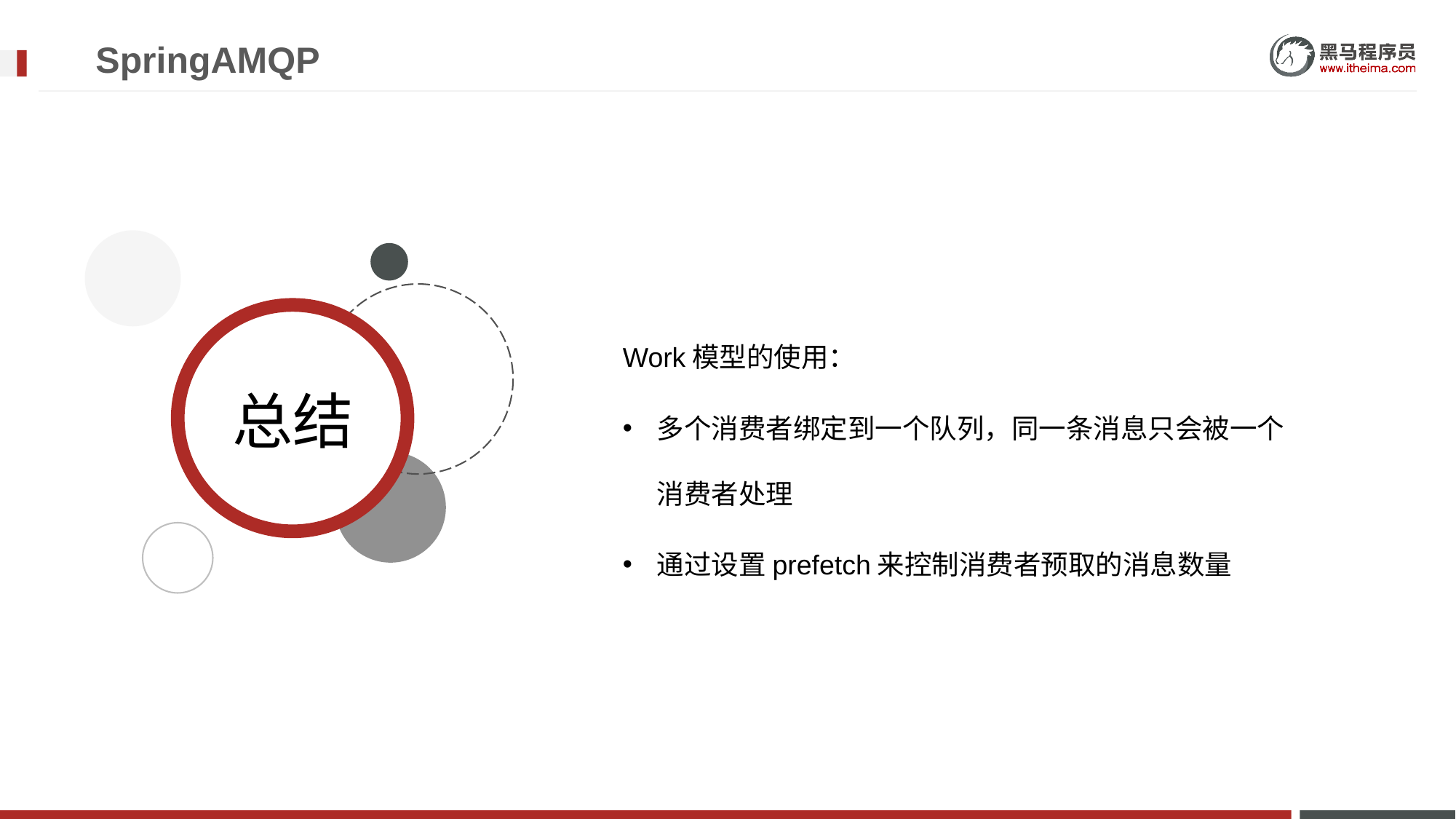

# SpringAMQP
Work模型的使用：
多个消费者绑定到一个队列，同一条消息只会被一个消费者处理
通过设置prefetch来控制消费者预取的消息数量